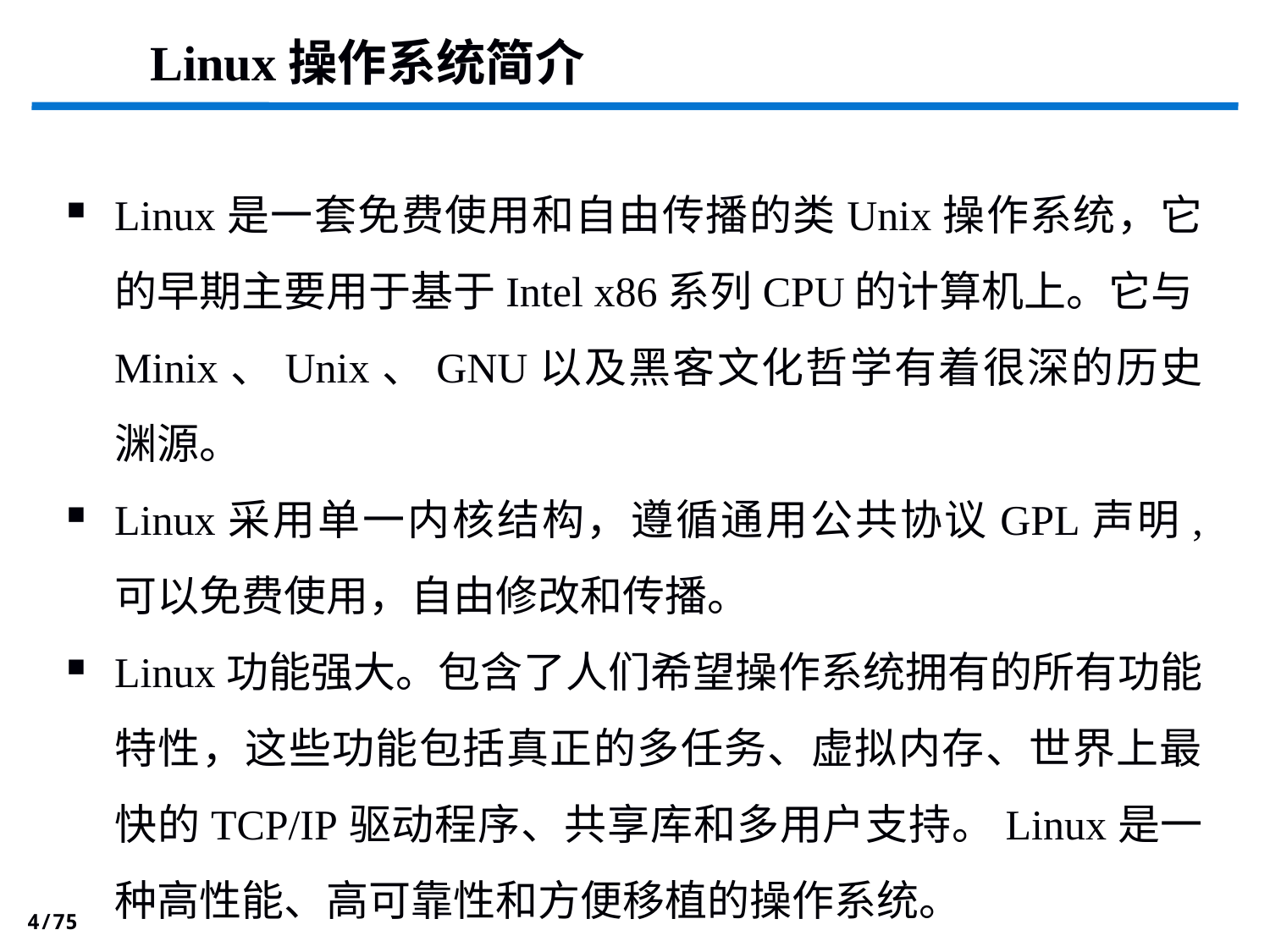

# Linux操作系统简介
Linux是一套免费使用和自由传播的类Unix操作系统，它的早期主要用于基于Intel x86系列CPU的计算机上。它与Minix、Unix、GNU以及黑客文化哲学有着很深的历史渊源。
Linux采用单一内核结构，遵循通用公共协议GPL声明, 可以免费使用，自由修改和传播。
Linux功能强大。包含了人们希望操作系统拥有的所有功能特性，这些功能包括真正的多任务、虚拟内存、世界上最快的TCP/IP驱动程序、共享库和多用户支持。Linux是一种高性能、高可靠性和方便移植的操作系统。